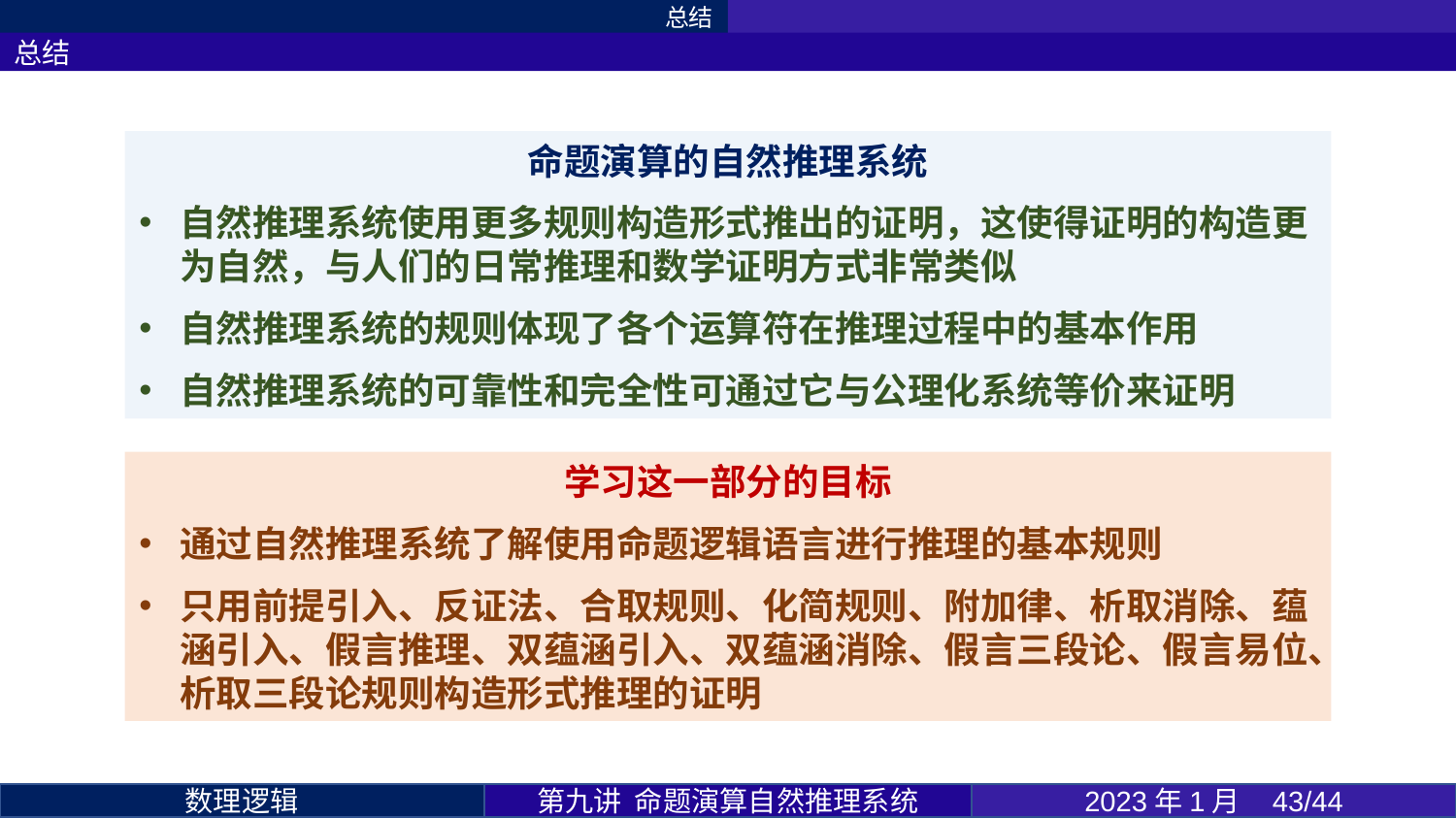

总结
总结
命题演算的自然推理系统
自然推理系统使用更多规则构造形式推出的证明，这使得证明的构造更为自然，与人们的日常推理和数学证明方式非常类似
自然推理系统的规则体现了各个运算符在推理过程中的基本作用
自然推理系统的可靠性和完全性可通过它与公理化系统等价来证明
学习这一部分的目标
通过自然推理系统了解使用命题逻辑语言进行推理的基本规则
只用前提引入、反证法、合取规则、化简规则、附加律、析取消除、蕴涵引入、假言推理、双蕴涵引入、双蕴涵消除、假言三段论、假言易位、析取三段论规则构造形式推理的证明
第九讲  命题演算自然推理系统
2023年1月    43/44
数理逻辑